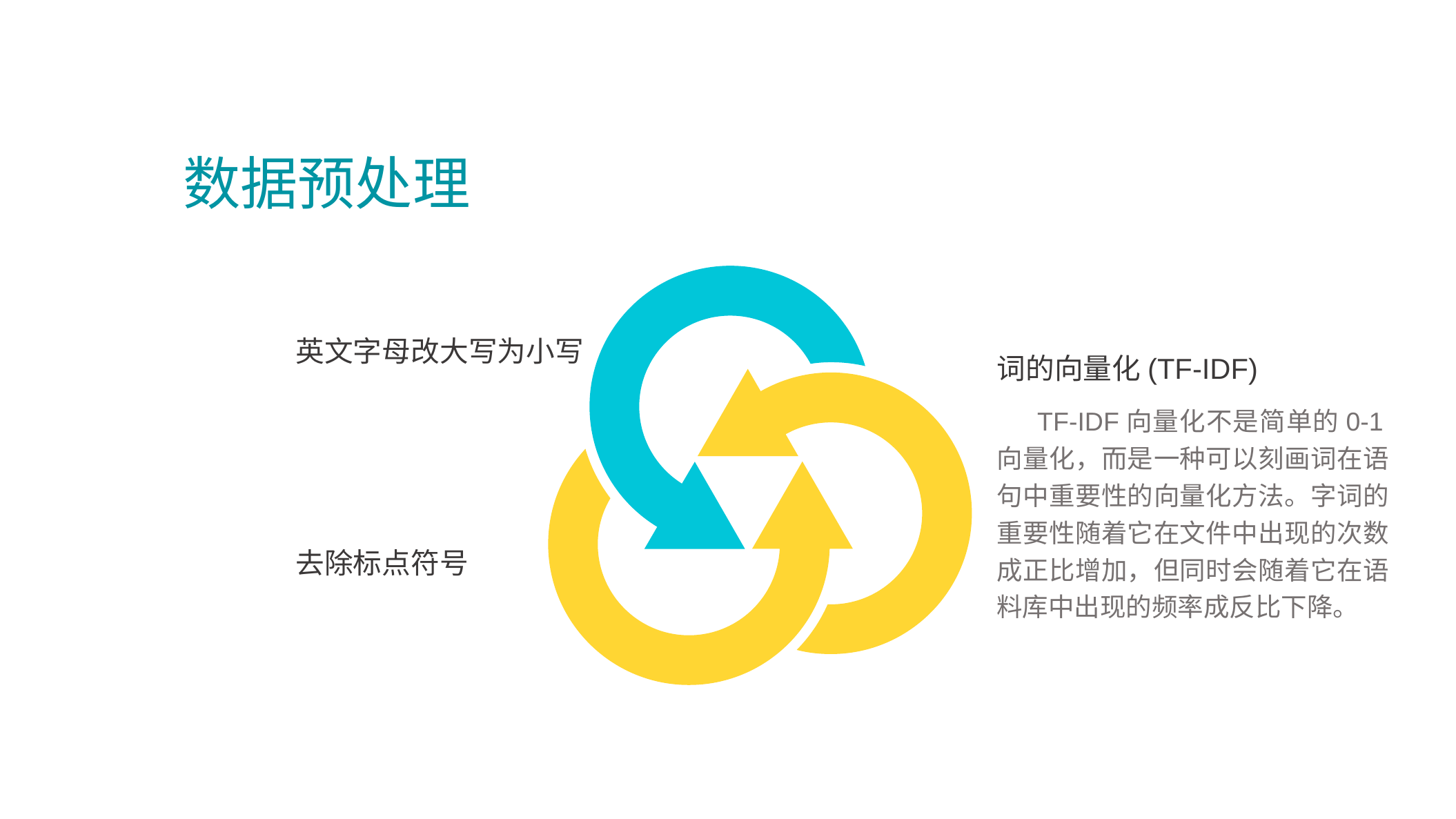

数据预处理

英文字母改大写为小写
词的向量化(TF-IDF)
     TF-IDF向量化不是简单的0-1向量化，而是一种可以刻画词在语句中重要性的向量化方法。字词的重要性随着它在文件中出现的次数成正比增加，但同时会随着它在语料库中出现的频率成反比下降。
去除标点符号